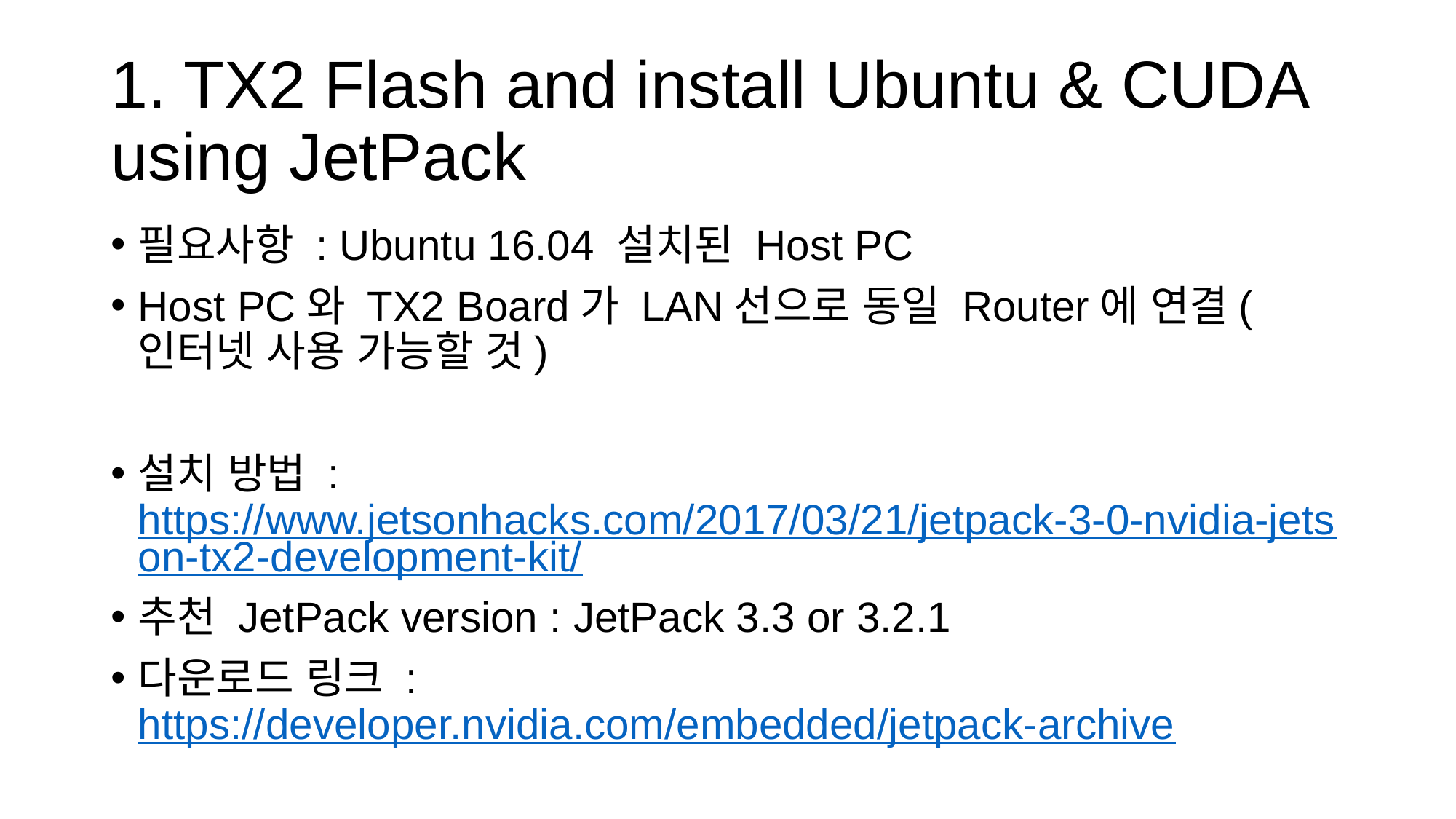

# 1. TX2 Flash and install Ubuntu & CUDA using JetPack
필요사항 : Ubuntu 16.04 설치된 Host PC
Host PC와 TX2 Board가 LAN선으로 동일 Router에 연결(인터넷 사용 가능할 것)

설치 방법 : https://www.jetsonhacks.com/2017/03/21/jetpack-3-0-nvidia-jetson-tx2-development-kit/
추천 JetPack version : JetPack 3.3 or 3.2.1
다운로드 링크 : https://developer.nvidia.com/embedded/jetpack-archive